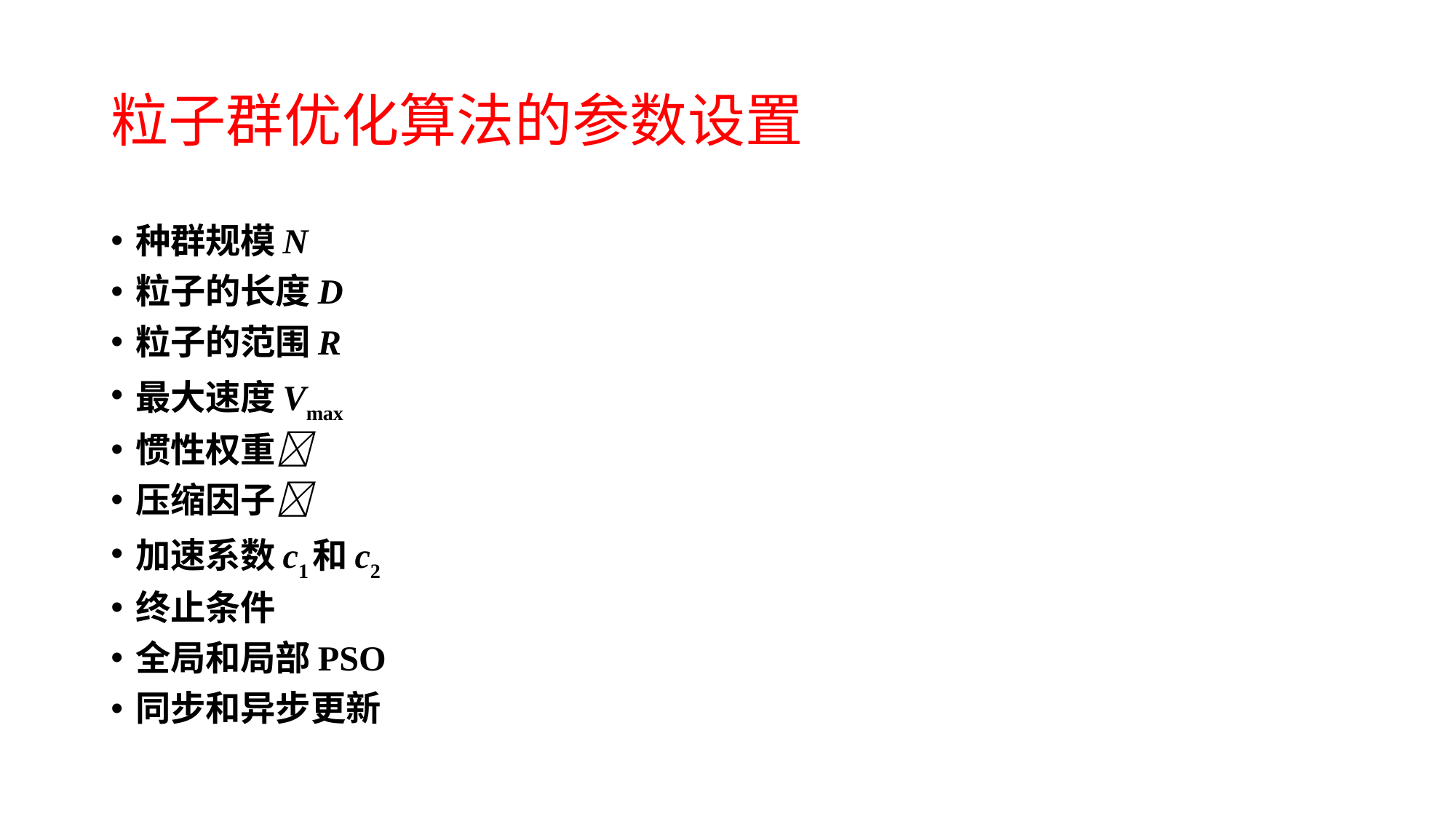

# 粒子群优化算法的参数设置
种群规模N
粒子的长度D
粒子的范围R
最大速度Vmax
惯性权重ω
压缩因子χ
加速系数c1和c2
终止条件
全局和局部PSO
同步和异步更新